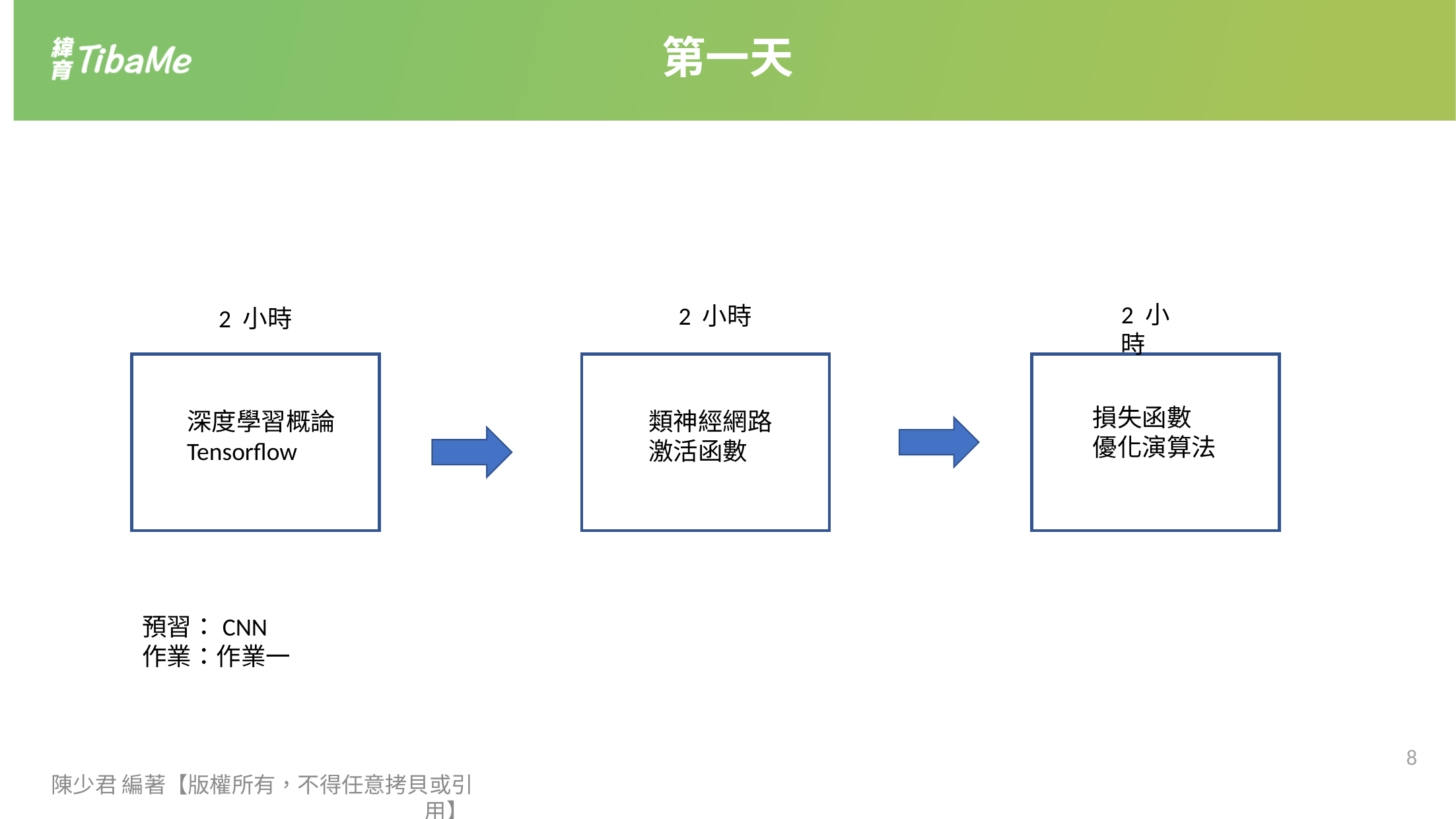

第一天
2 小時
2 小時
2 小時

損失函數
優化演算法
類神經網路
激活函數
深度學習概論
Tensorflow

預習：CNN
作業：作業一